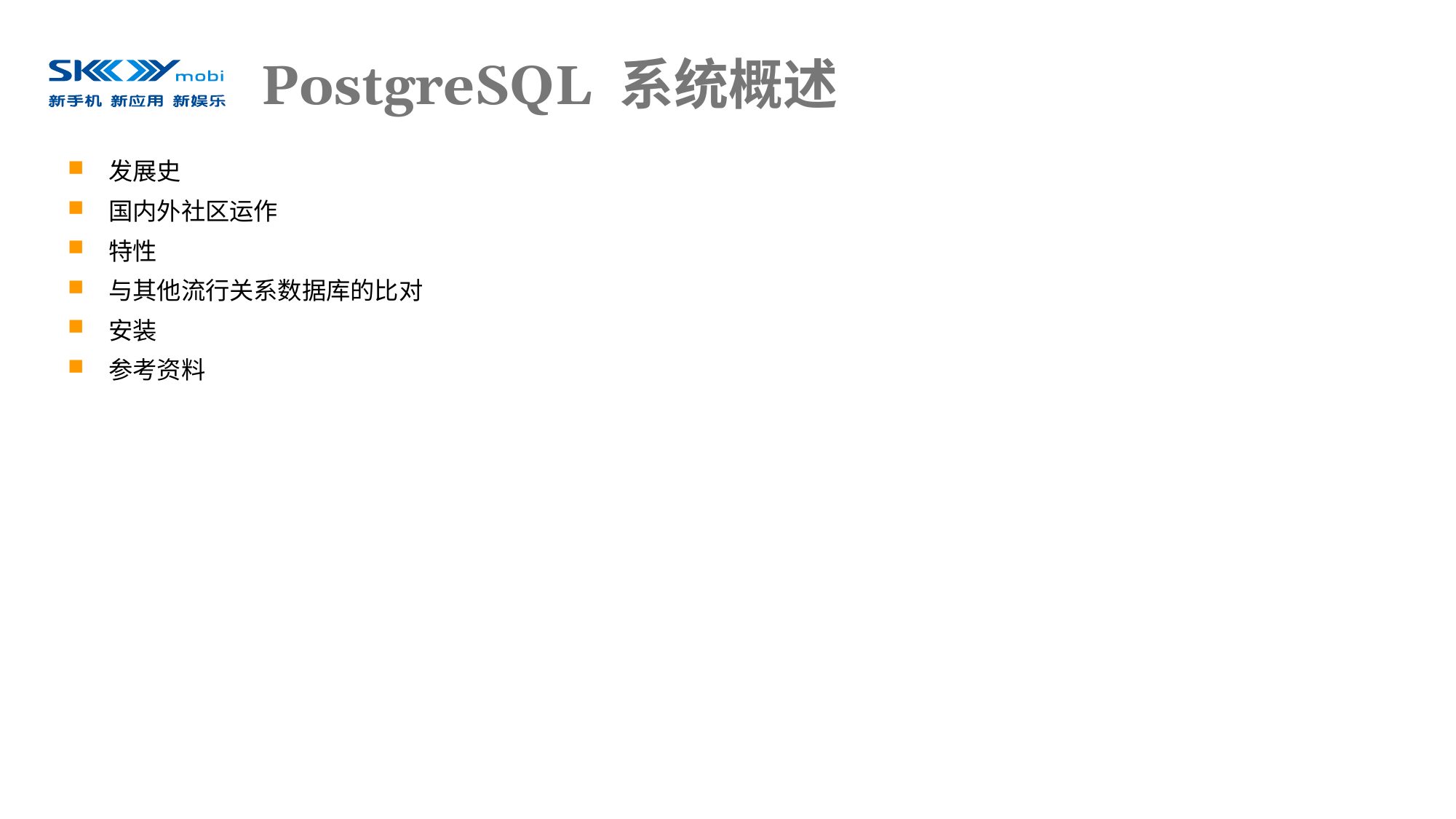

# PostgreSQL 系统概述
发展史
国内外社区运作
特性
与其他流行关系数据库的比对
安装
参考资料